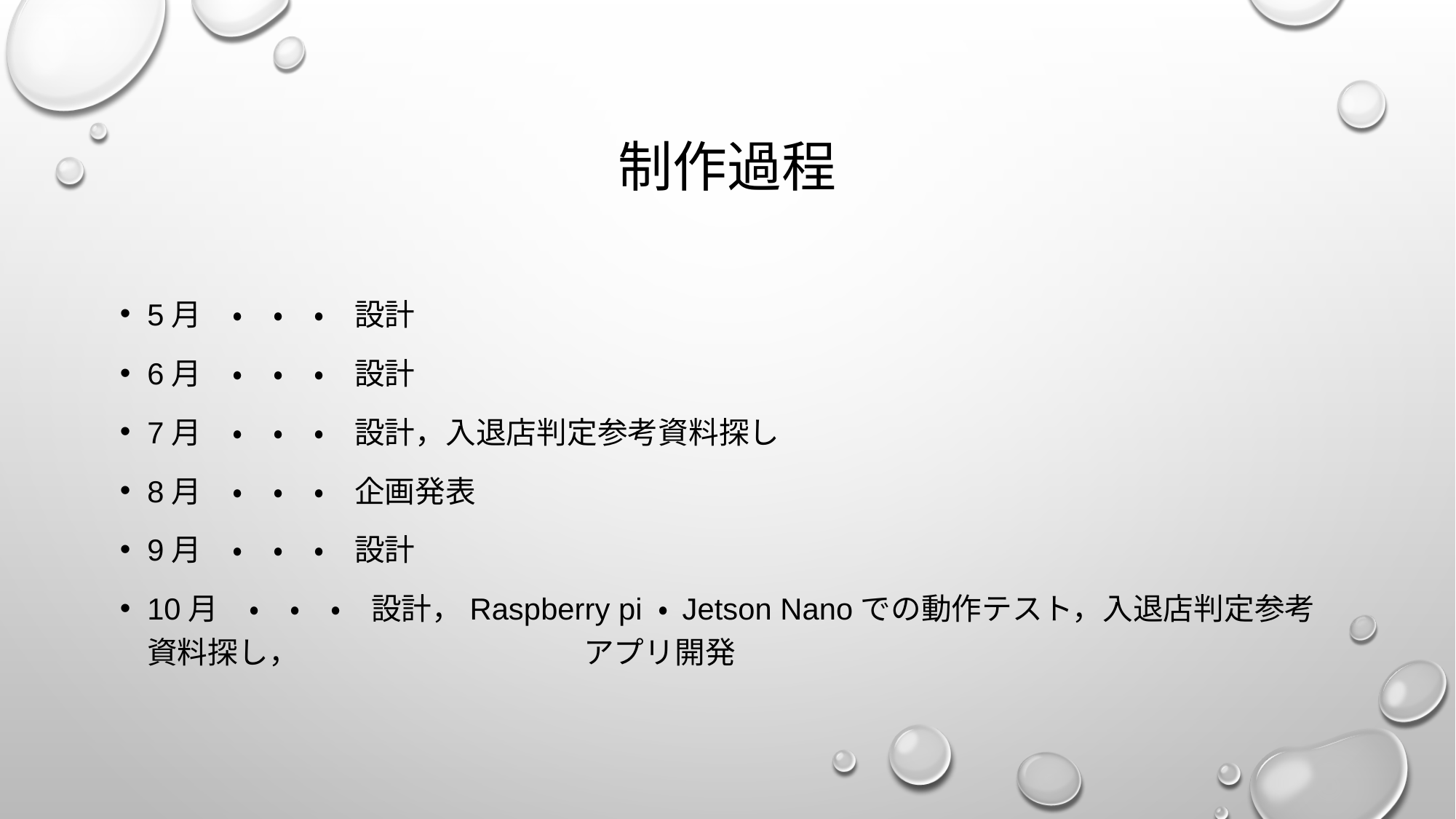

# 制作過程
5月　・　・　・　設計
6月　・　・　・　設計
7月　・　・　・　設計，入退店判定参考資料探し
8月　・　・　・　企画発表
9月　・　・　・　設計
10月　・　・　・　設計，Raspberry pi ・ Jetson Nanoでの動作テスト，入退店判定参考資料探し，			アプリ開発